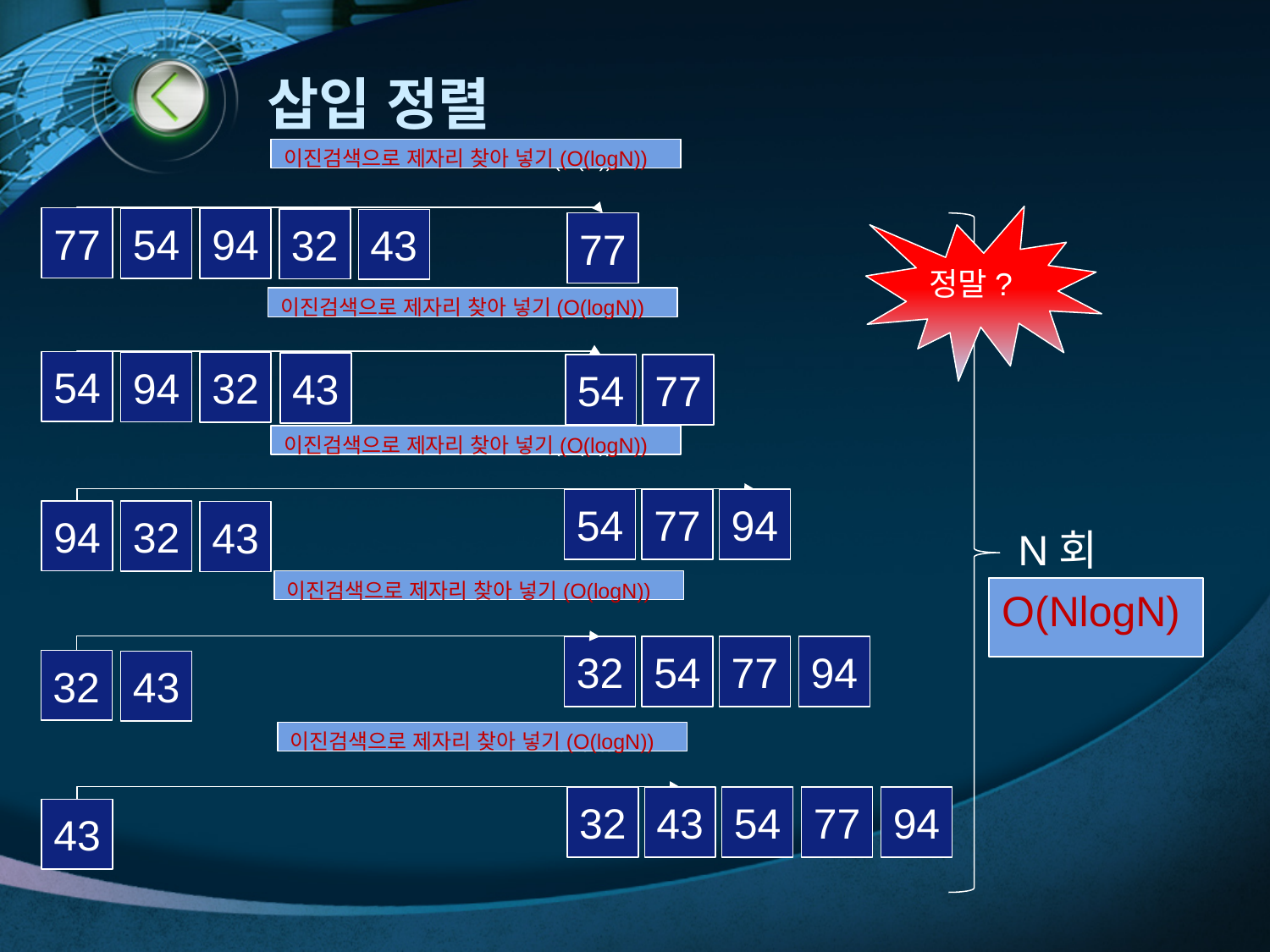

# 삽입 정렬
이진검색으로 제자리 찾아 넣기(O(logN))
제자리 찾아 넣기(O(N))
정말?
77
54
94
32
43
77

제자리 찾아 넣기(O(N))
이진검색으로 제자리 찾아 넣기(O(logN))
54
94
32
43
54
77
제자리 찾아 넣기(O(N))
이진검색으로 제자리 찾아 넣기(O(logN))
94
54
77
94
32
43
N회
제자리 찾아 넣기(O(N))
이진검색으로 제자리 찾아 넣기(O(logN))
O(NlogN)
O(N2)
94
77
32
54
32
43
제자리 찾아 넣기(O(N))
이진검색으로 제자리 찾아 넣기(O(logN))
77
54
32
43
94
43